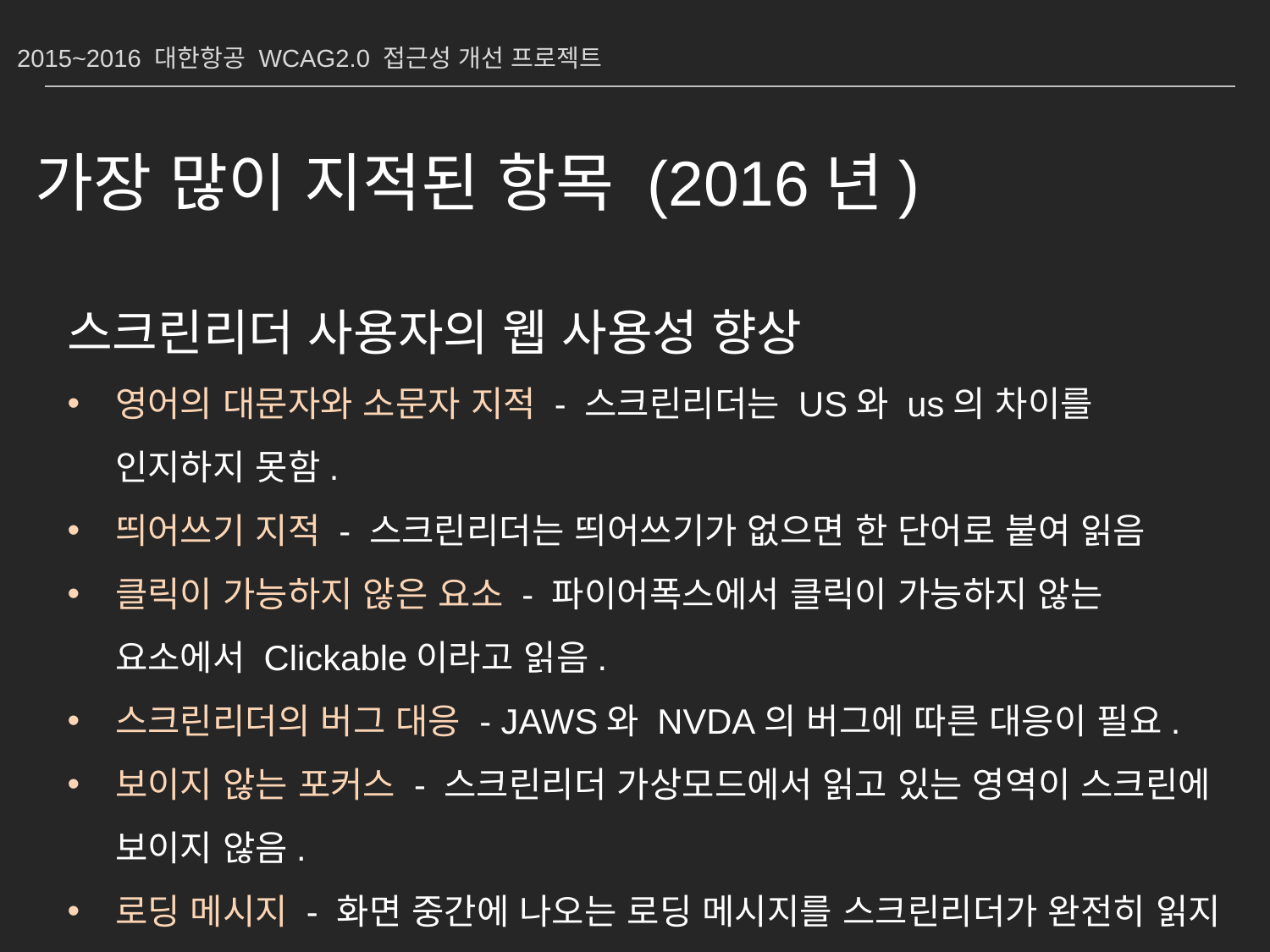

2015~2016 대한항공 WCAG2.0 접근성 개선 프로젝트
가장 많이 지적된 항목 (2016년)
스크린리더 사용자의 웹 사용성 향상
영어의 대문자와 소문자 지적 - 스크린리더는 US와 us의 차이를 인지하지 못함.
띄어쓰기 지적 - 스크린리더는 띄어쓰기가 없으면 한 단어로 붙여 읽음
클릭이 가능하지 않은 요소 - 파이어폭스에서 클릭이 가능하지 않는 요소에서 Clickable이라고 읽음.
스크린리더의 버그 대응 - JAWS와 NVDA의 버그에 따른 대응이 필요.
보이지 않는 포커스 - 스크린리더 가상모드에서 읽고 있는 영역이 스크린에 보이지 않음.
로딩 메시지 - 화면 중간에 나오는 로딩 메시지를 스크린리더가 완전히 읽지 못하고 잘라 읽음.